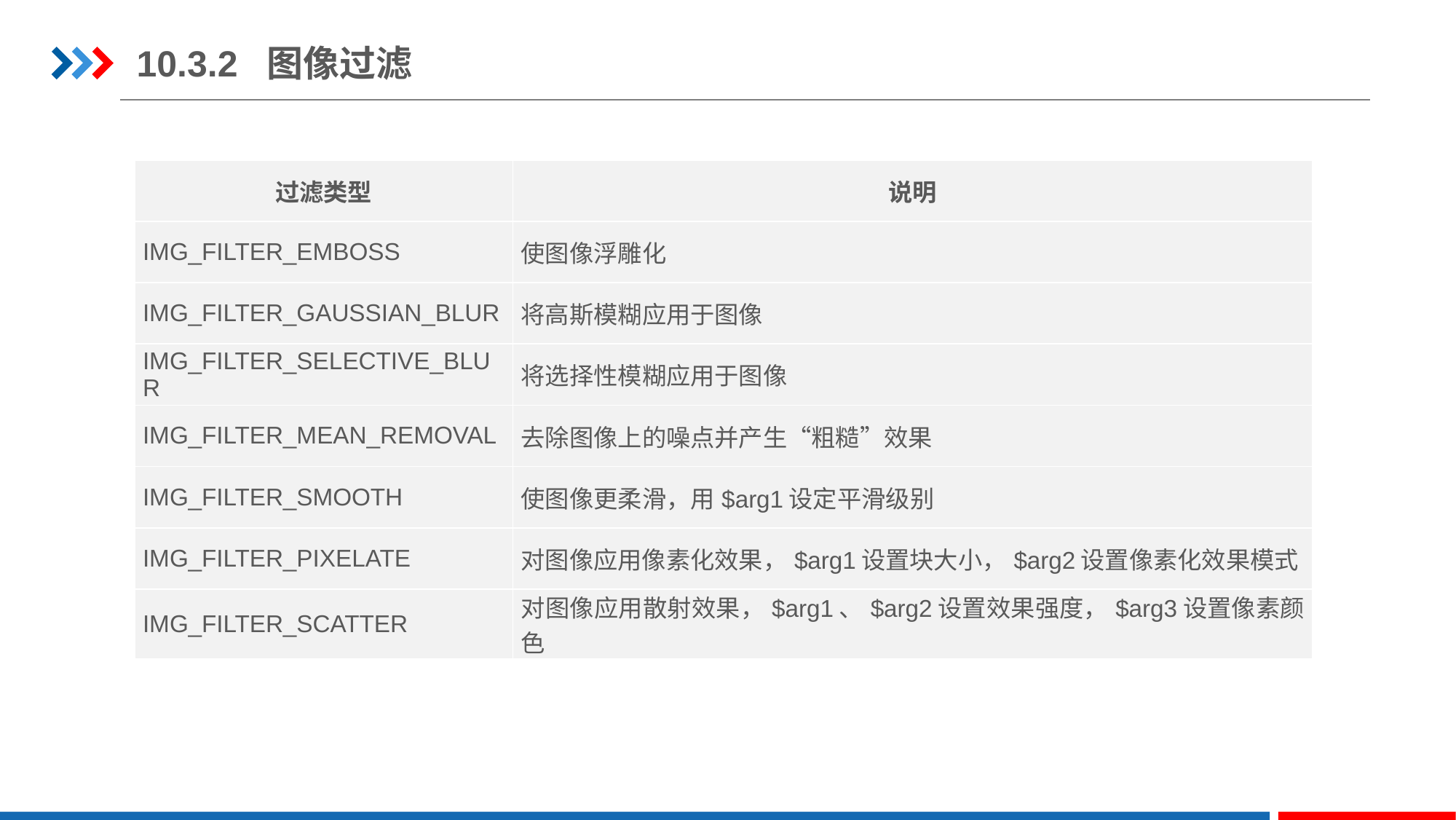

10.3.2  图像过滤
| 过滤类型 | 说明 |
| --- | --- |
| IMG\_FILTER\_EMBOSS | 使图像浮雕化 |
| IMG\_FILTER\_GAUSSIAN\_BLUR | 将高斯模糊应用于图像 |
| IMG\_FILTER\_SELECTIVE\_BLUR | 将选择性模糊应用于图像 |
| IMG\_FILTER\_MEAN\_REMOVAL | 去除图像上的噪点并产生“粗糙”效果 |
| IMG\_FILTER\_SMOOTH | 使图像更柔滑，用$arg1设定平滑级别 |
| IMG\_FILTER\_PIXELATE | 对图像应用像素化效果，$arg1设置块大小，$arg2设置像素化效果模式 |
| IMG\_FILTER\_SCATTER | 对图像应用散射效果，$arg1、$arg2设置效果强度，$arg3设置像素颜色 |